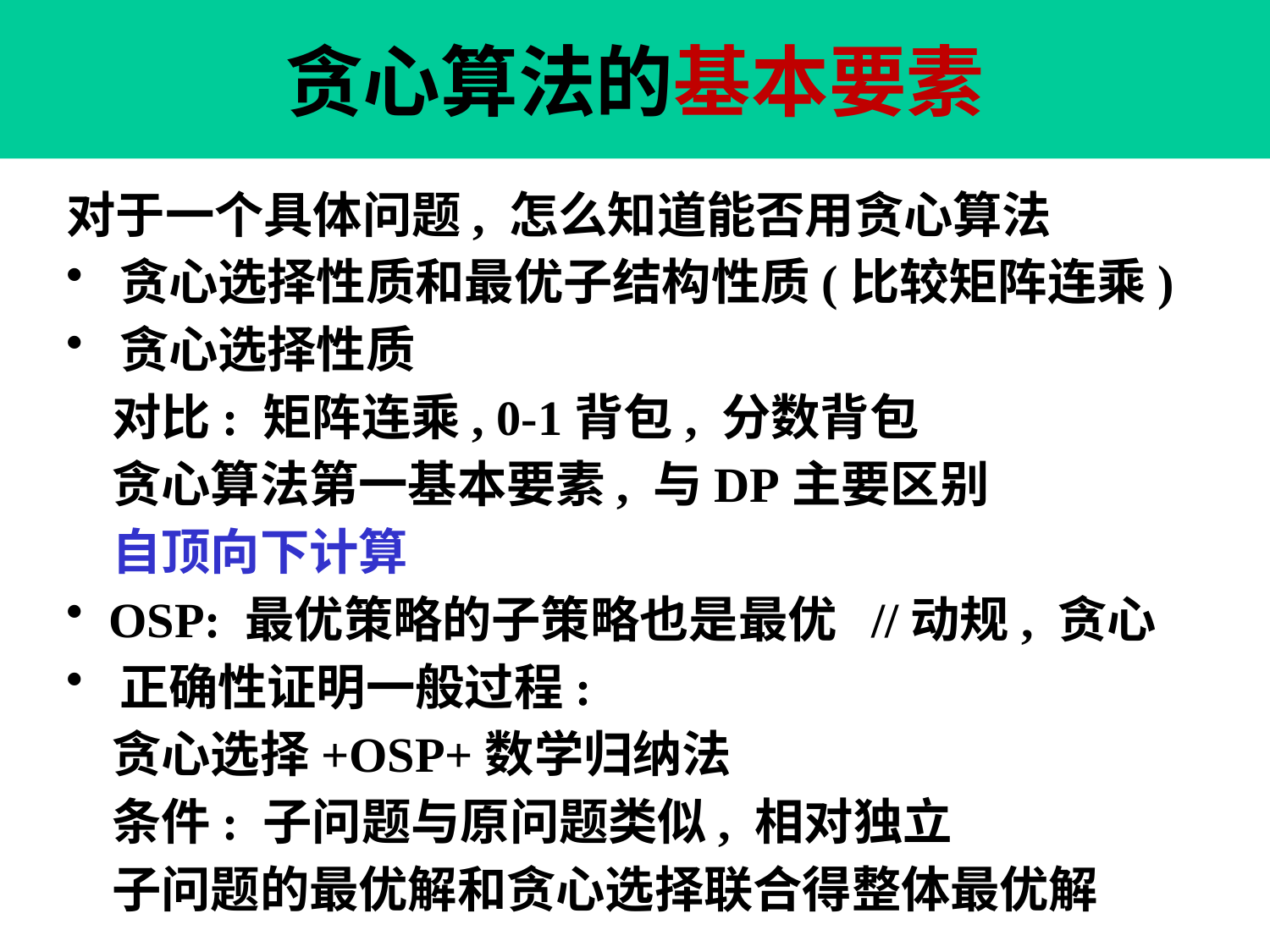

# 贪心算法的基本要素
对于一个具体问题, 怎么知道能否用贪心算法
 贪心选择性质和最优子结构性质(比较矩阵连乘)
 贪心选择性质
   对比: 矩阵连乘, 0-1背包, 分数背包
   贪心算法第一基本要素, 与DP主要区别
   自顶向下计算
 OSP: 最优策略的子策略也是最优  //动规, 贪心
 正确性证明一般过程:
   贪心选择+OSP+数学归纳法
   条件: 子问题与原问题类似, 相对独立
   子问题的最优解和贪心选择联合得整体最优解